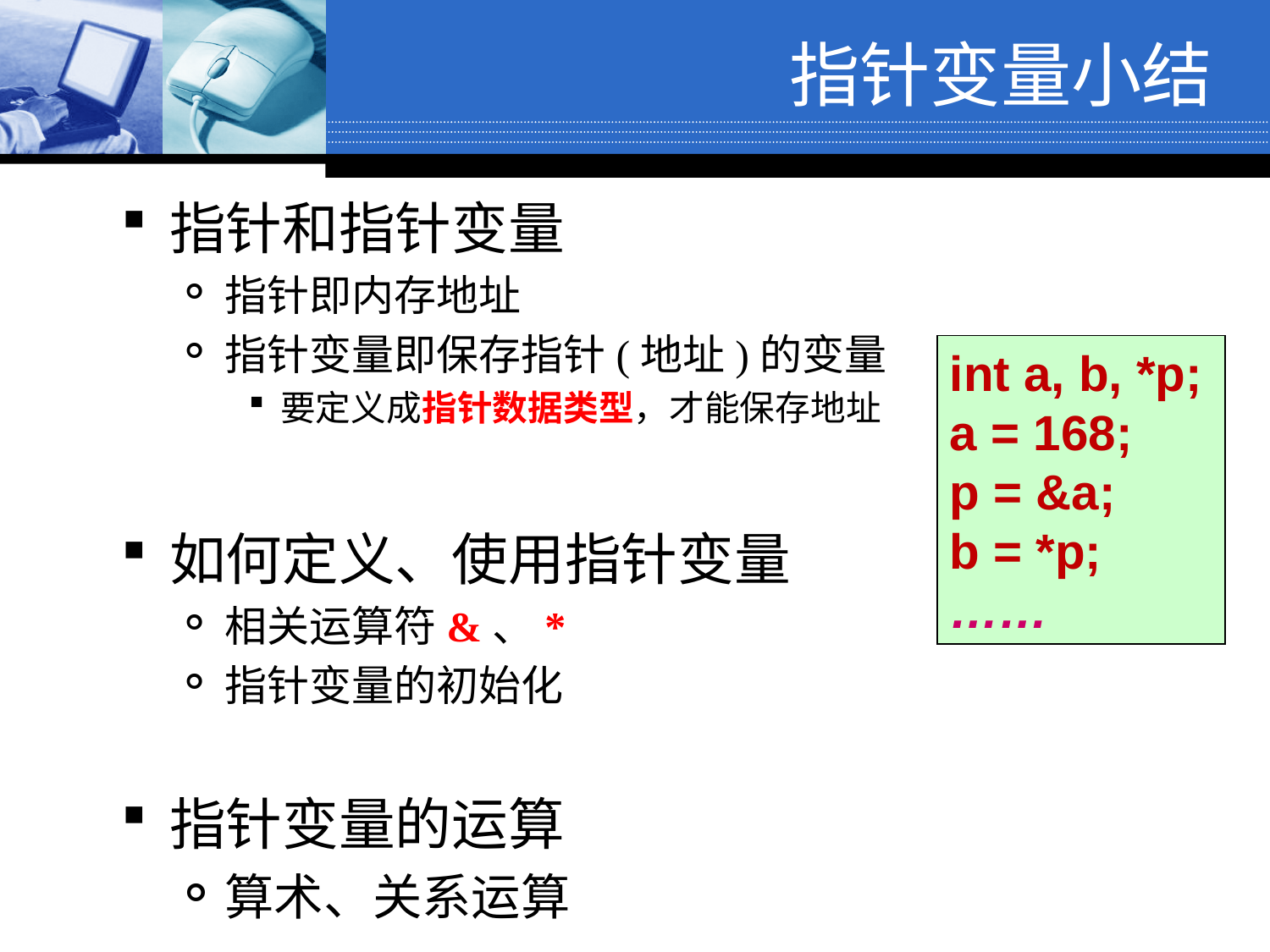

# 指针变量小结
指针和指针变量
指针即内存地址
指针变量即保存指针(地址)的变量
要定义成指针数据类型，才能保存地址

如何定义、使用指针变量
相关运算符&、*
指针变量的初始化

指针变量的运算
算术、关系运算
int a, b, *p;
a = 168;
p = &a;
b = *p;
……